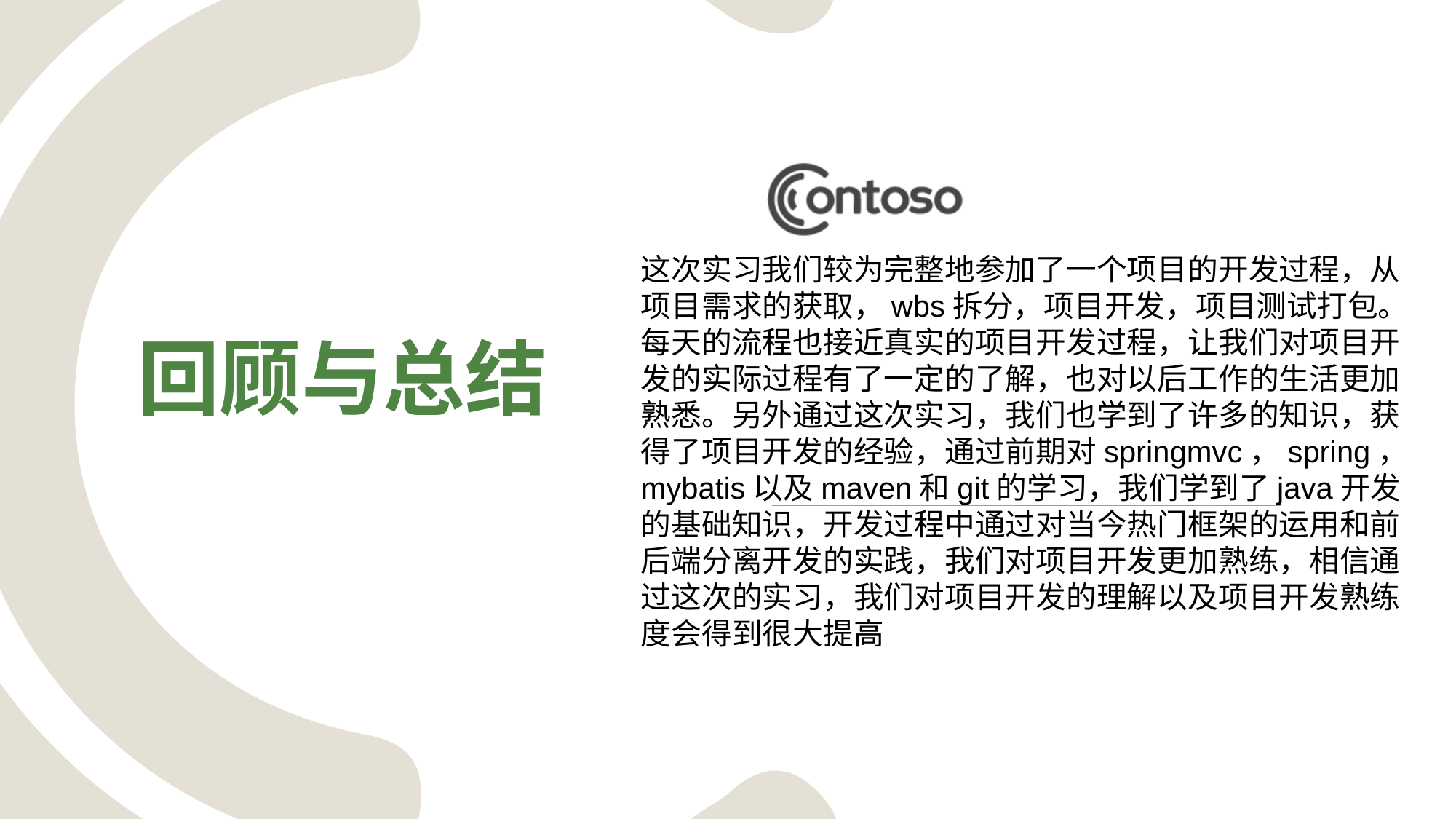

# 回顾与总结
这次实习我们较为完整地参加了一个项目的开发过程，从项目需求的获取，wbs拆分，项目开发，项目测试打包。每天的流程也接近真实的项目开发过程，让我们对项目开发的实际过程有了一定的了解，也对以后工作的生活更加熟悉。另外通过这次实习，我们也学到了许多的知识，获得了项目开发的经验，通过前期对springmvc，spring，mybatis以及maven和git的学习，我们学到了java开发的基础知识，开发过程中通过对当今热门框架的运用和前后端分离开发的实践，我们对项目开发更加熟练，相信通过这次的实习，我们对项目开发的理解以及项目开发熟练度会得到很大提高